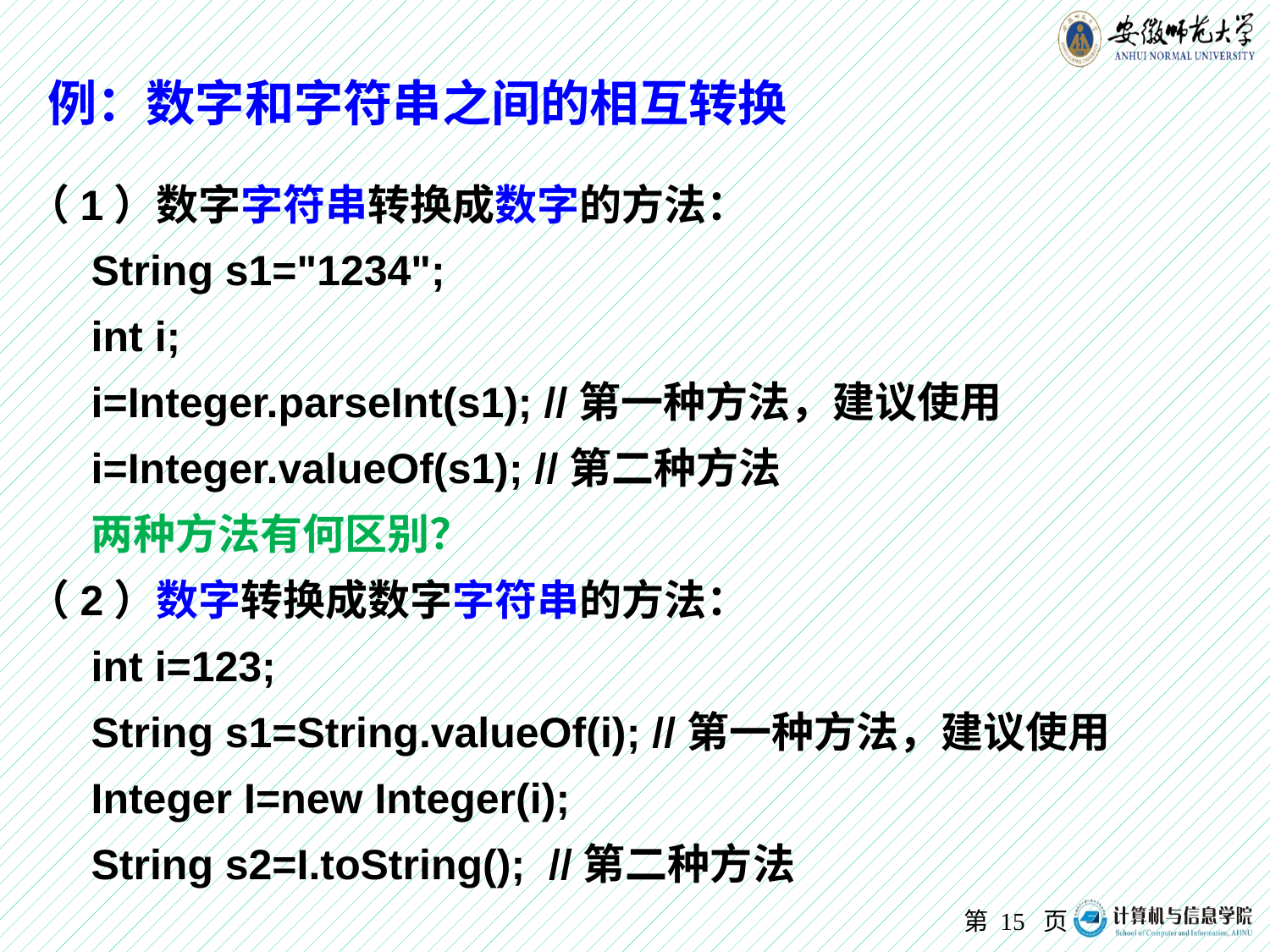

例：数字和字符串之间的相互转换
（1）数字字符串转换成数字的方法：
String s1="1234";
int i;
i=Integer.parseInt(s1); //第一种方法，建议使用
i=Integer.valueOf(s1); //第二种方法
两种方法有何区别？
（2）数字转换成数字字符串的方法：
int i=123;
String s1=String.valueOf(i); //第一种方法，建议使用
Integer I=new Integer(i);
String s2=I.toString();  //第二种方法
第 15  页